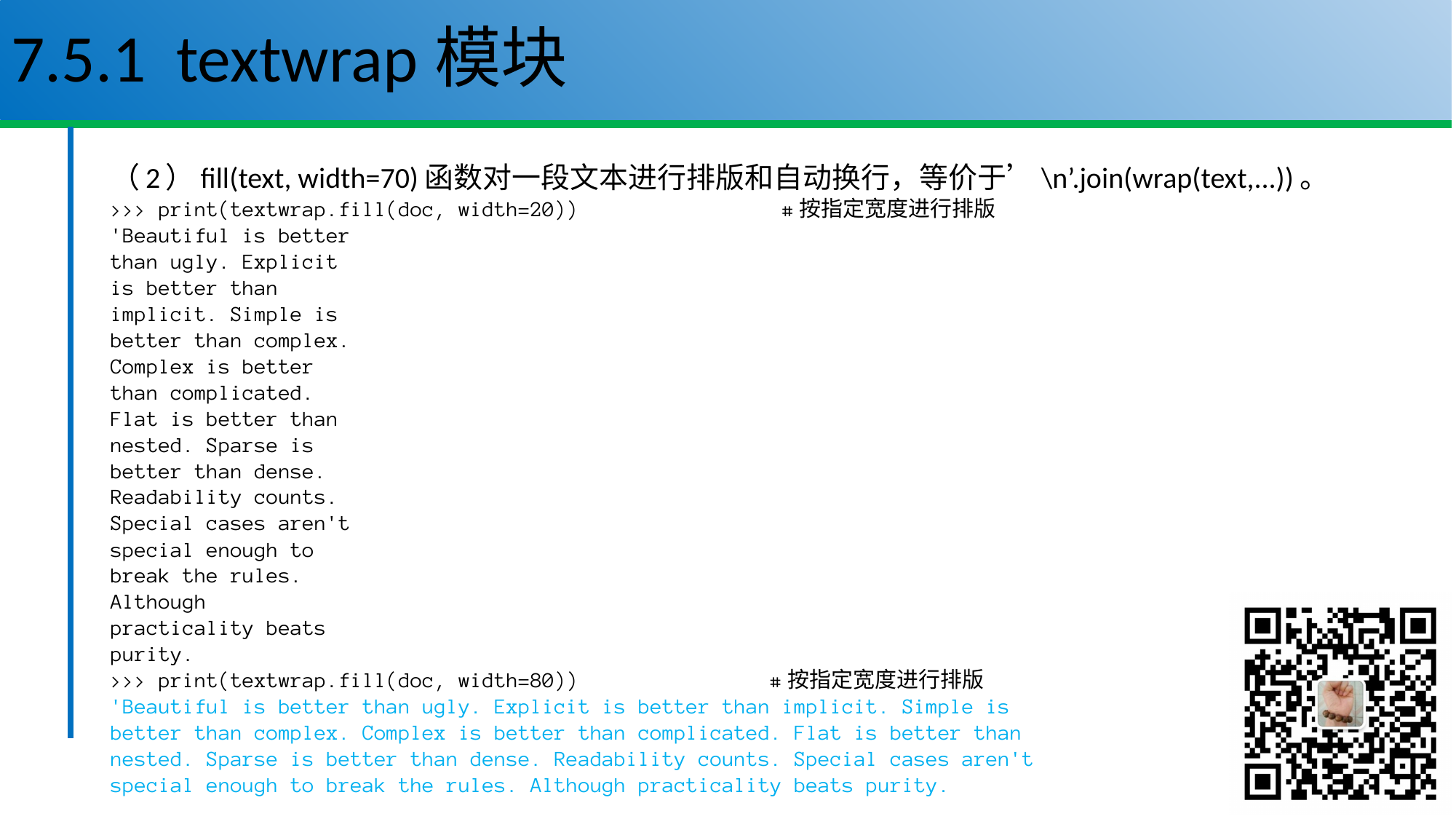

# 7.5.1  textwrap模块
（2）fill(text, width=70)函数对一段文本进行排版和自动换行，等价于’\n’.join(wrap(text,...))。
>>> print(textwrap.fill(doc, width=20))                 #按指定宽度进行排版
'Beautiful is better
than ugly. Explicit
is better than
implicit. Simple is
better than complex.
Complex is better
than complicated.
Flat is better than
nested. Sparse is
better than dense.
Readability counts.
Special cases aren't
special enough to
break the rules.
Although
practicality beats
purity.
>>> print(textwrap.fill(doc, width=80))                #按指定宽度进行排版
'Beautiful is better than ugly. Explicit is better than implicit. Simple is
better than complex. Complex is better than complicated. Flat is better than
nested. Sparse is better than dense. Readability counts. Special cases aren't
special enough to break the rules. Although practicality beats purity.
53